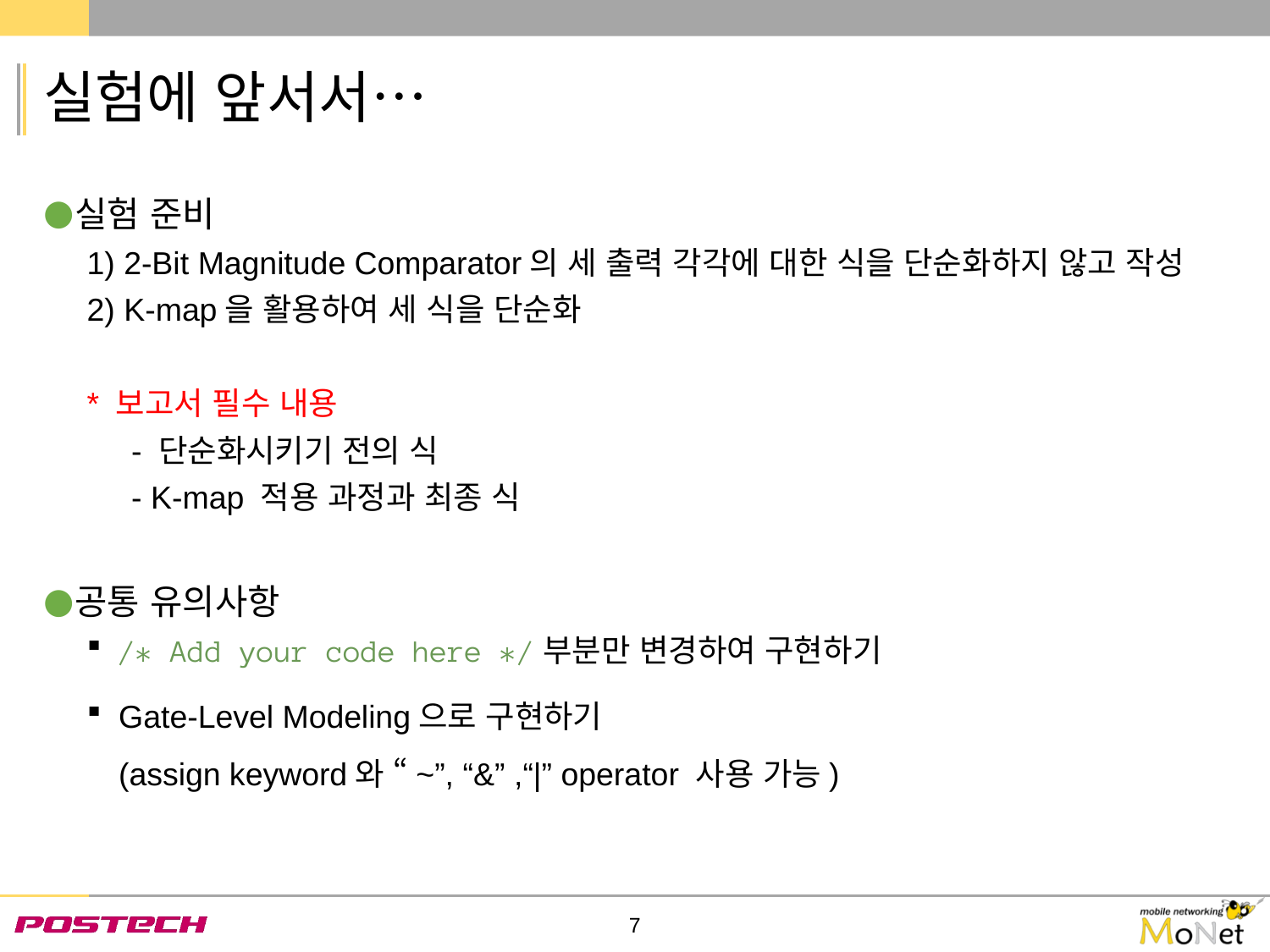

# 실험에 앞서서…
실험 준비
1) 2-Bit Magnitude Comparator의 세 출력 각각에 대한 식을 단순화하지 않고 작성
2) K-map을 활용하여 세 식을 단순화

* 보고서 필수 내용
     - 단순화시키기 전의 식
     - K-map 적용 과정과 최종 식

공통 유의사항
/* Add your code here */부분만 변경하여 구현하기
Gate-Level Modeling으로 구현하기
(assign keyword와 “~”, “&” ,“|” operator 사용 가능)